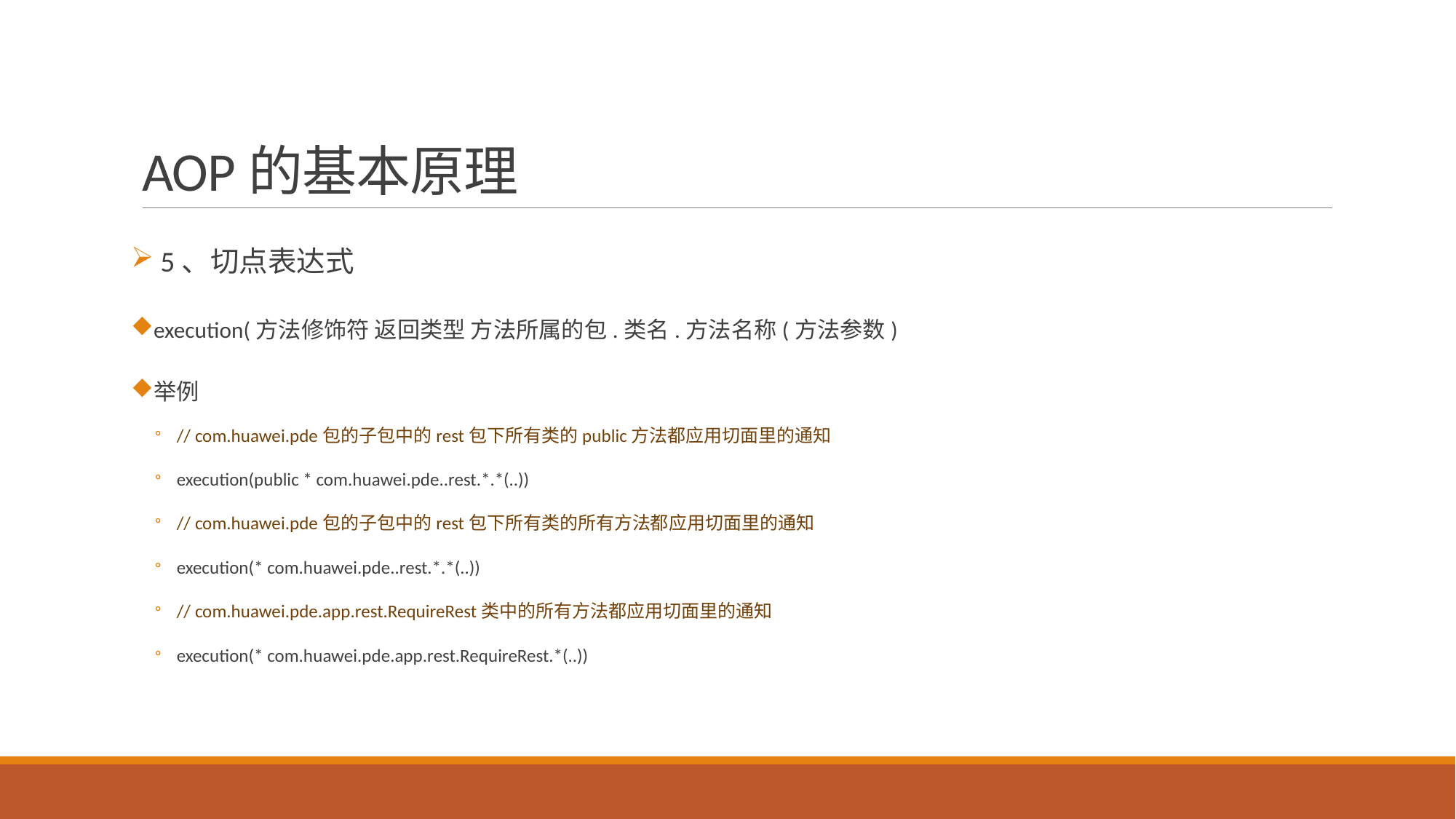

# AOP的基本原理
 5、切点表达式
execution(方法修饰符 返回类型 方法所属的包.类名.方法名称(方法参数)
举例
// com.huawei.pde包的子包中的rest包下所有类的public方法都应用切面里的通知
execution(public * com.huawei.pde..rest.*.*(..))
// com.huawei.pde包的子包中的rest包下所有类的所有方法都应用切面里的通知
execution(* com.huawei.pde..rest.*.*(..))
// com.huawei.pde.app.rest.RequireRest类中的所有方法都应用切面里的通知
execution(* com.huawei.pde.app.rest.RequireRest.*(..))